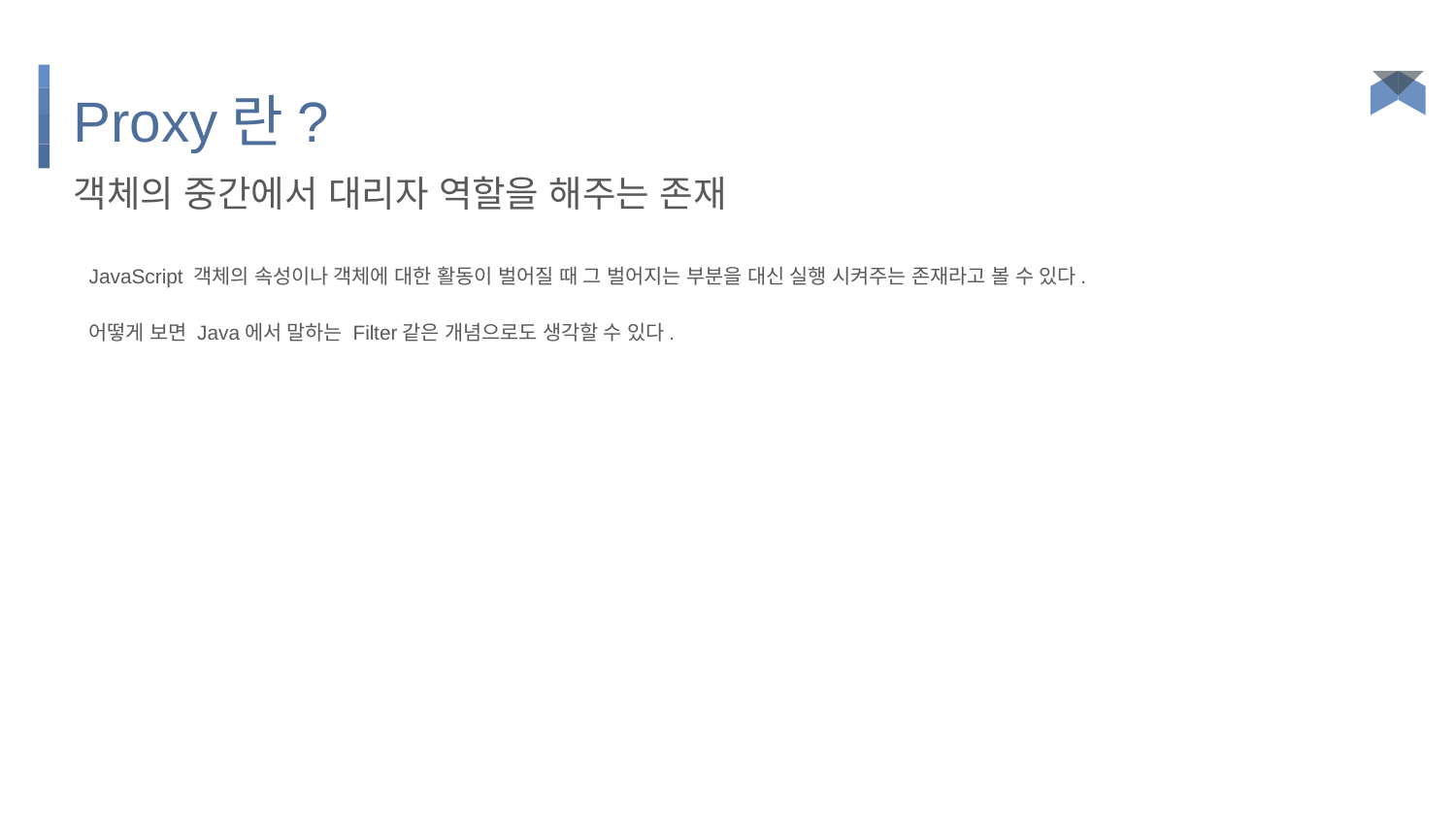

# Proxy란?
객체의 중간에서 대리자 역할을 해주는 존재
JavaScript 객체의 속성이나 객체에 대한 활동이 벌어질 때 그 벌어지는 부분을 대신 실행 시켜주는 존재라고 볼 수 있다.
어떻게 보면 Java에서 말하는 Filter같은 개념으로도 생각할 수 있다.